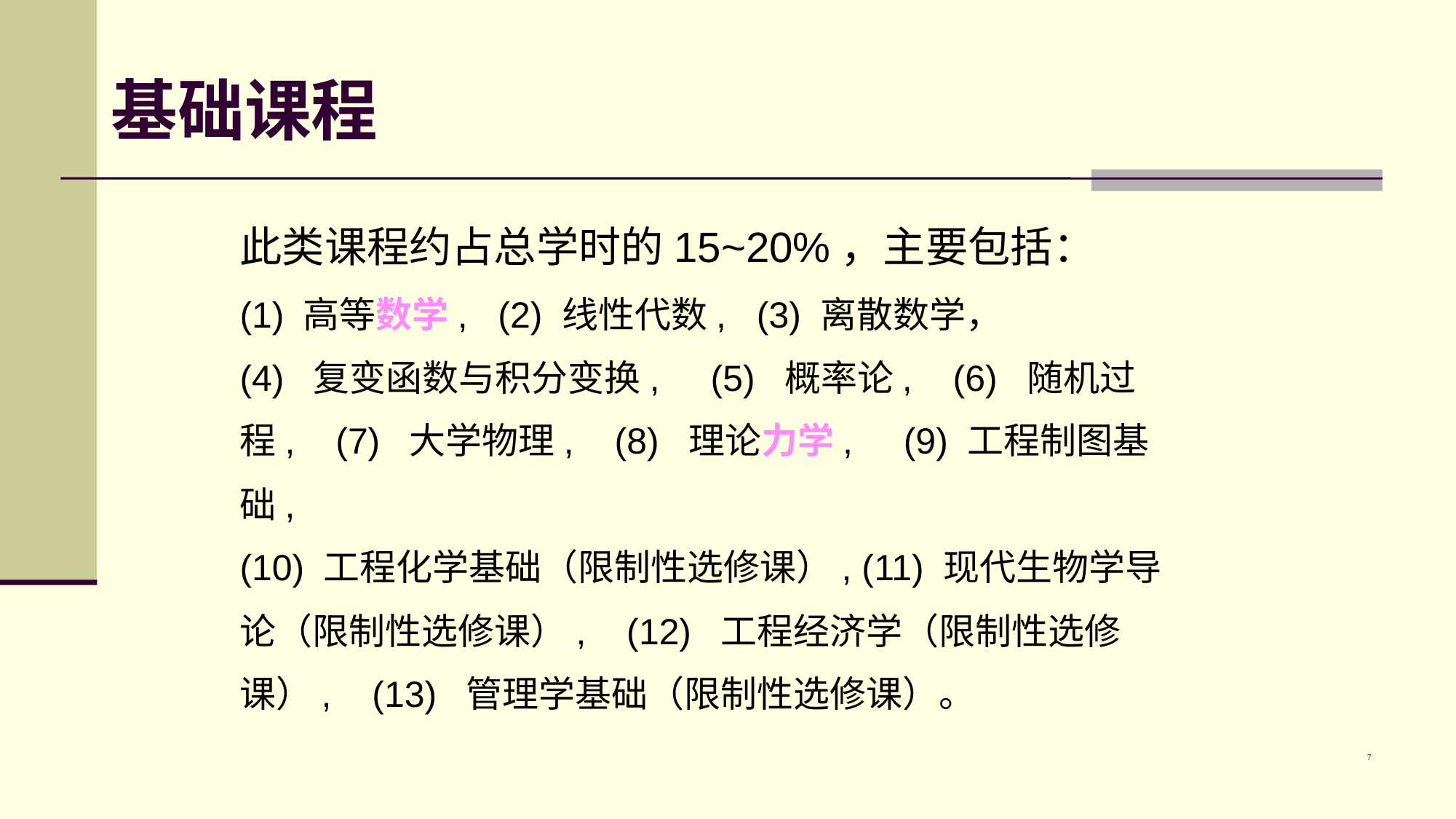

# 基础课程
此类课程约占总学时的15~20%，主要包括：
(1) 高等数学,   (2) 线性代数,   (3) 离散数学，
(4)  复变函数与积分变换,     (5)  概率论,    (6)  随机过程,    (7)  大学物理,    (8)  理论力学,     (9) 工程制图基础,
(10) 工程化学基础（限制性选修课）, (11) 现代生物学导论（限制性选修课）,    (12)  工程经济学（限制性选修课）,    (13)  管理学基础（限制性选修课）。
7